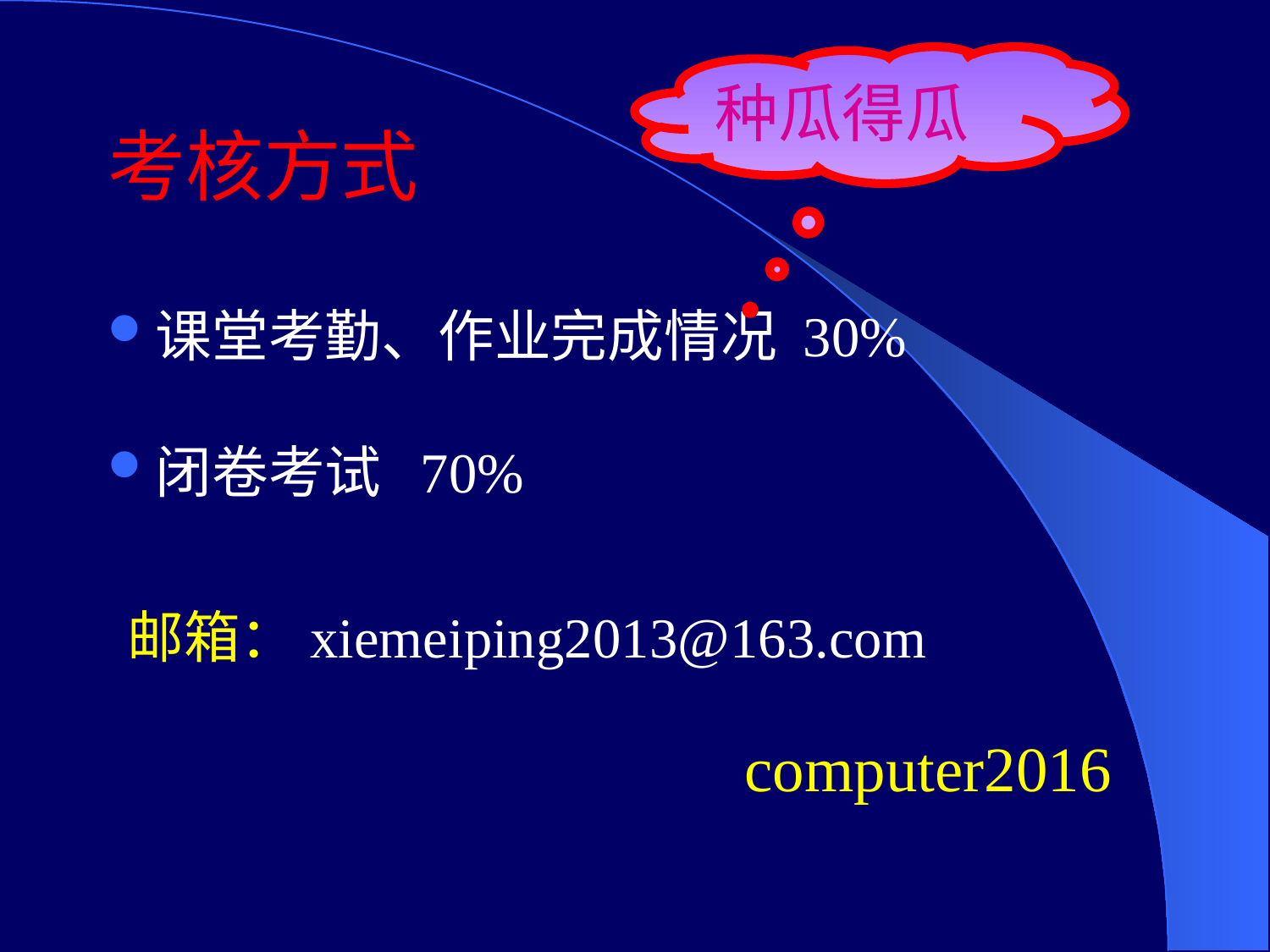

种瓜得瓜
# 考核方式
课堂考勤、作业完成情况 30%
闭卷考试  70%
邮箱：xiemeiping2013@163.com
computer2016